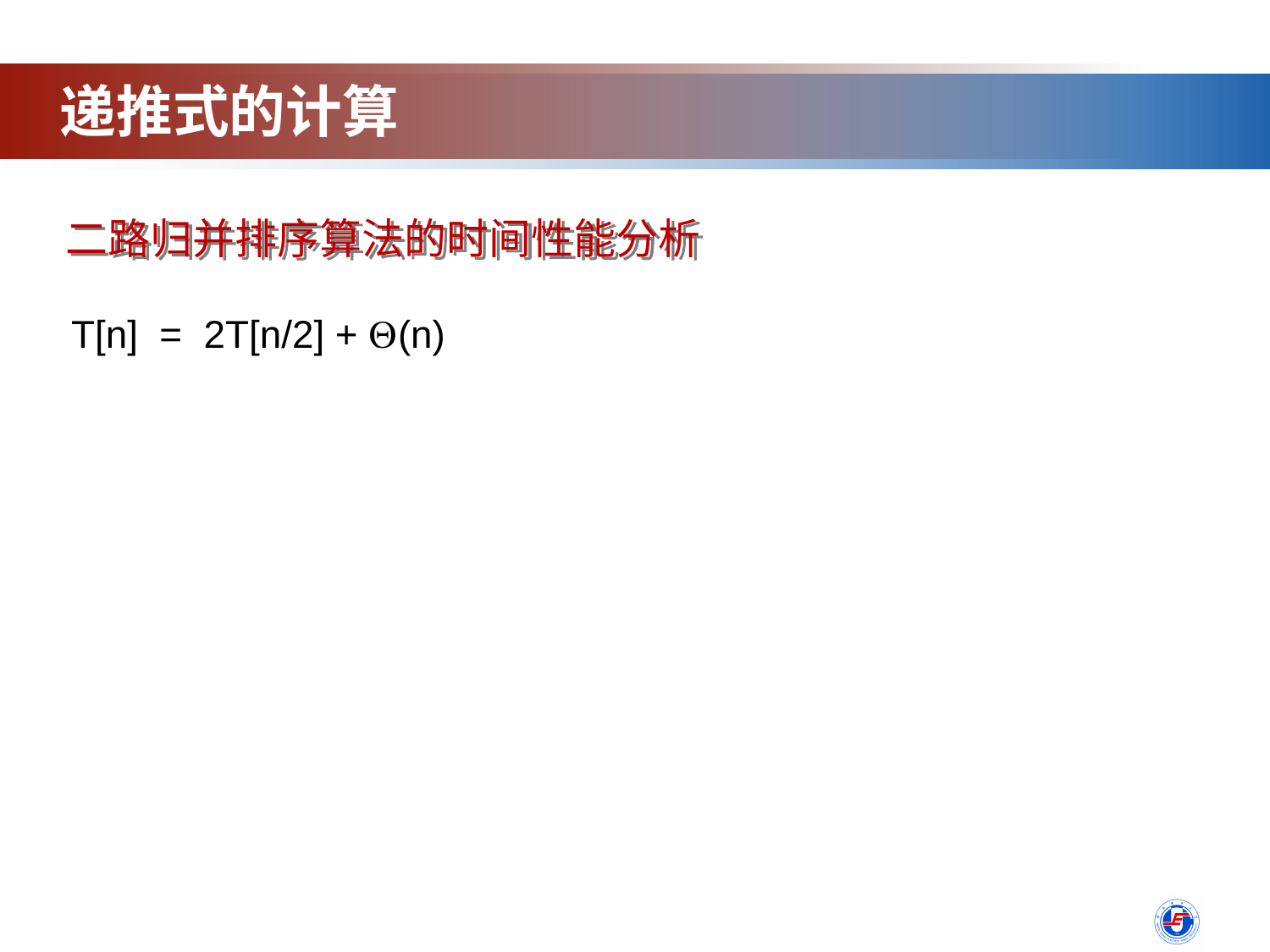

递推式的计算
二路归并排序算法的时间性能分析

T[n]  =  2T[n/2] + Θ(n)